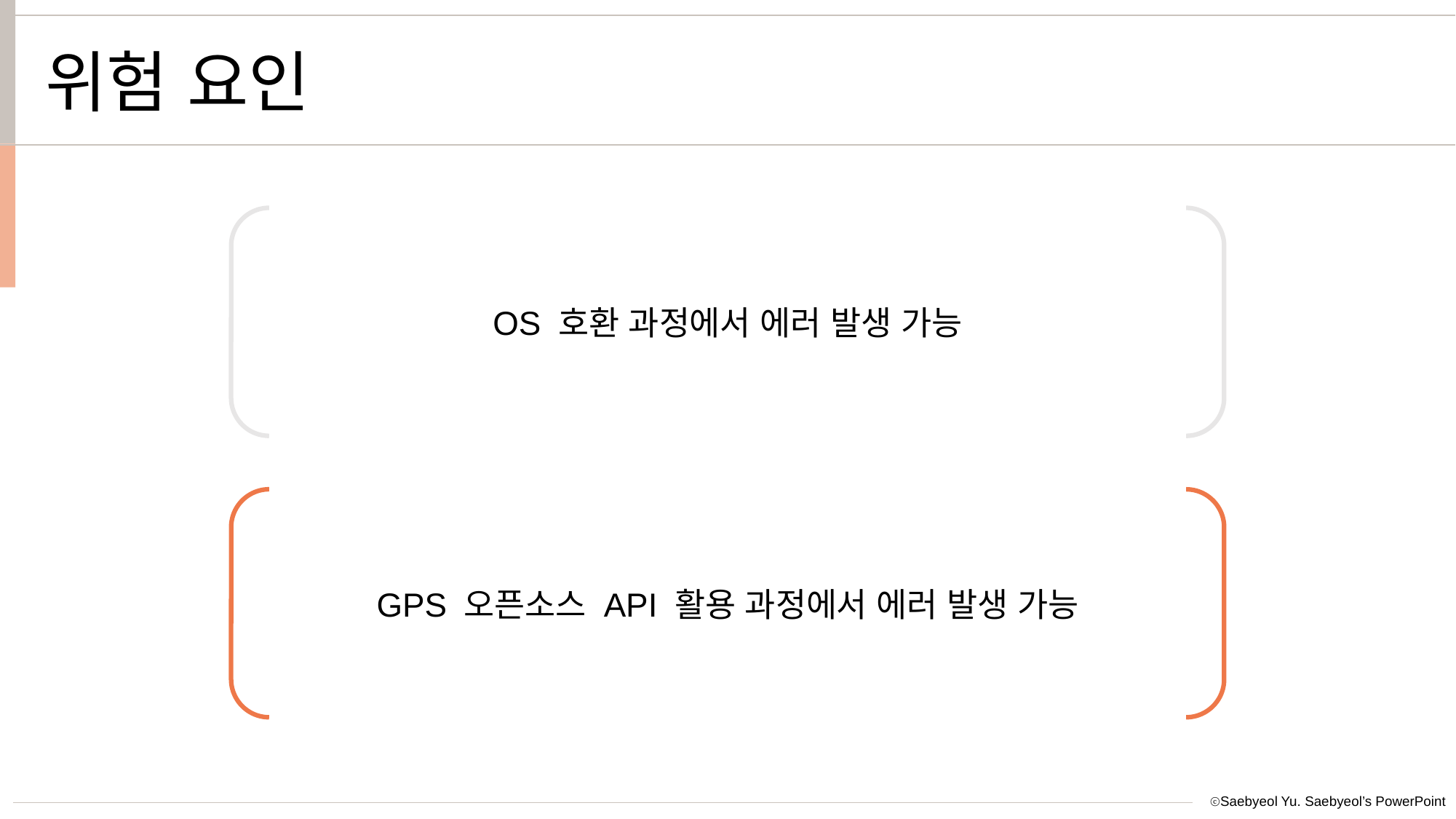

위험 요인

OS 호환 과정에서 에러 발생 가능

GPS 오픈소스 API 활용 과정에서 에러 발생 가능